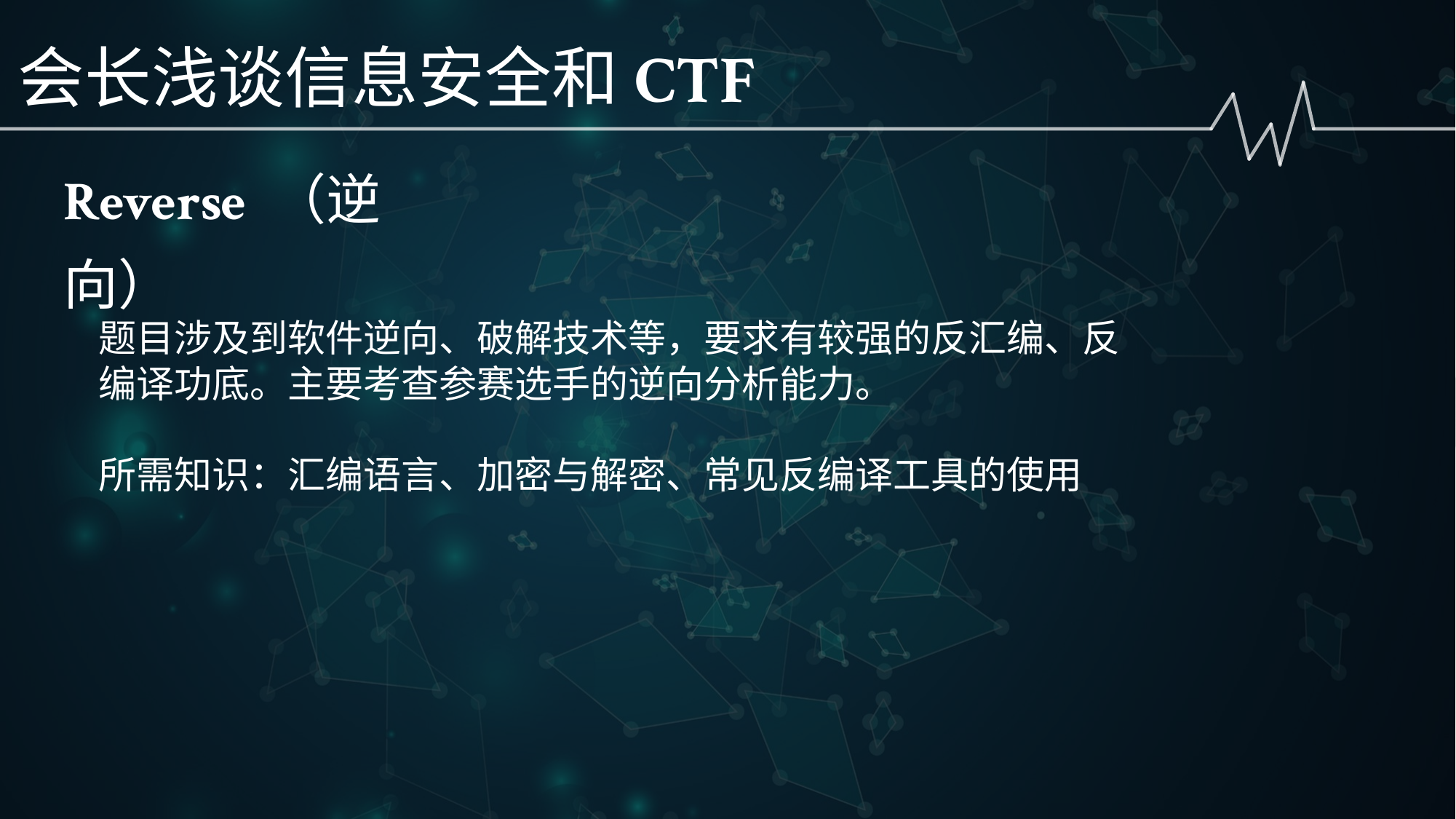

会长浅谈信息安全和CTF
Reverse （逆向）
题目涉及到软件逆向、破解技术等，要求有较强的反汇编、反编译功底。主要考查参赛选手的逆向分析能力。

所需知识：汇编语言、加密与解密、常见反编译工具的使用